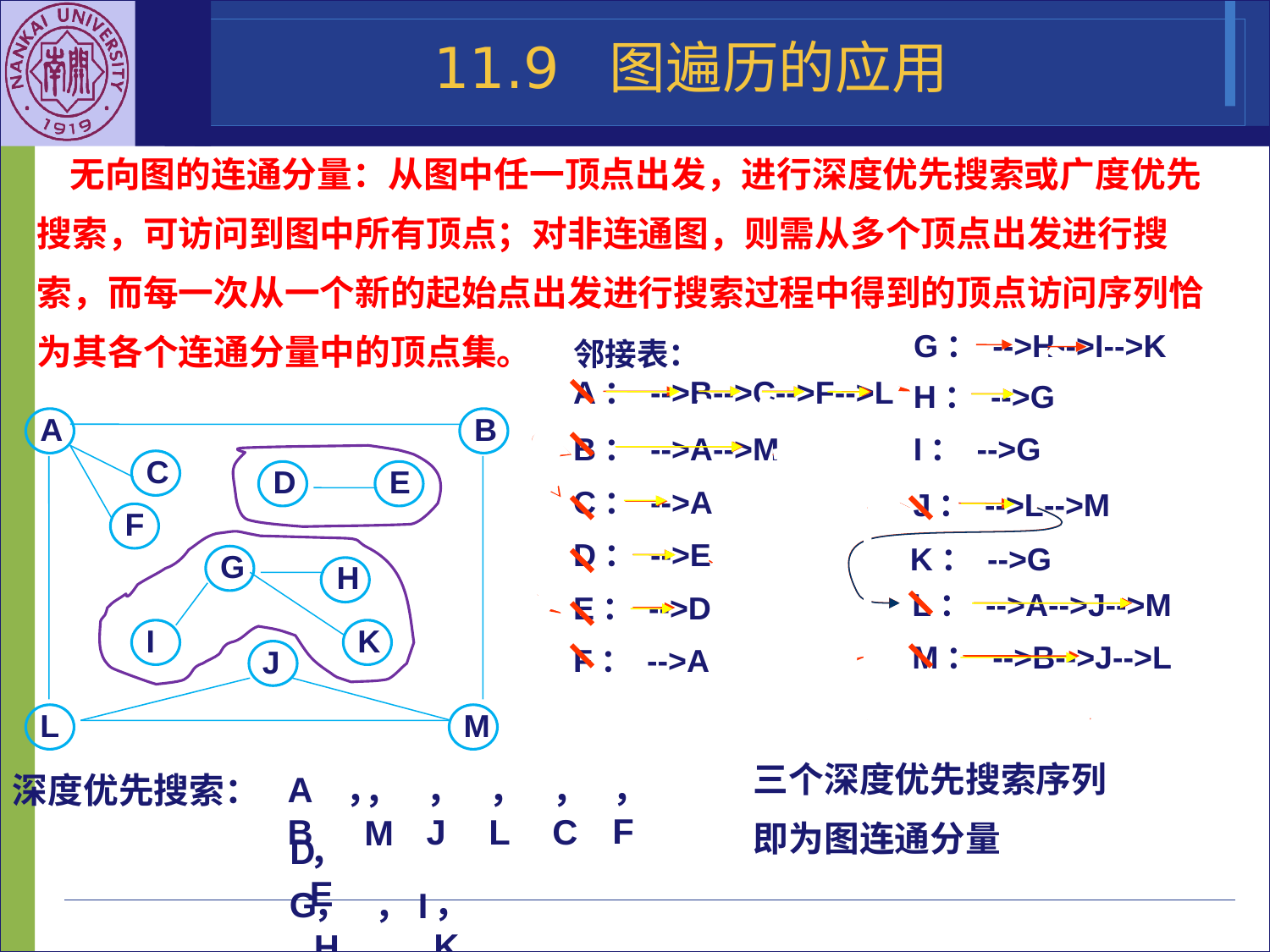

11.9  图遍历的应用
   无向图的连通分量：从图中任一顶点出发，进行深度优先搜索或广度优先搜索，可访问到图中所有顶点；对非连通图，则需从多个顶点出发进行搜索，而每一次从一个新的起始点出发进行搜索过程中得到的顶点访问序列恰为其各个连通分量中的顶点集。
G： -->H-->I-->K
邻接表：
A： -->B-->C-->F-->L

H： -->G

A
B

B： -->A-->M
I： -->G

C

D
E

C： -->A

J： -->L-->M

F

D： -->E

K： -->G

G

H

L： -->A-->J-->M
E： -->D

I
K

M： -->B-->J-->L
F： -->A
J

L
M

三个深度优先搜索序列

即为图连通分量
，F
，J
深度优先搜索：
A，B
，L
，C
，M
D
，E
，K
G
，H
，I
48